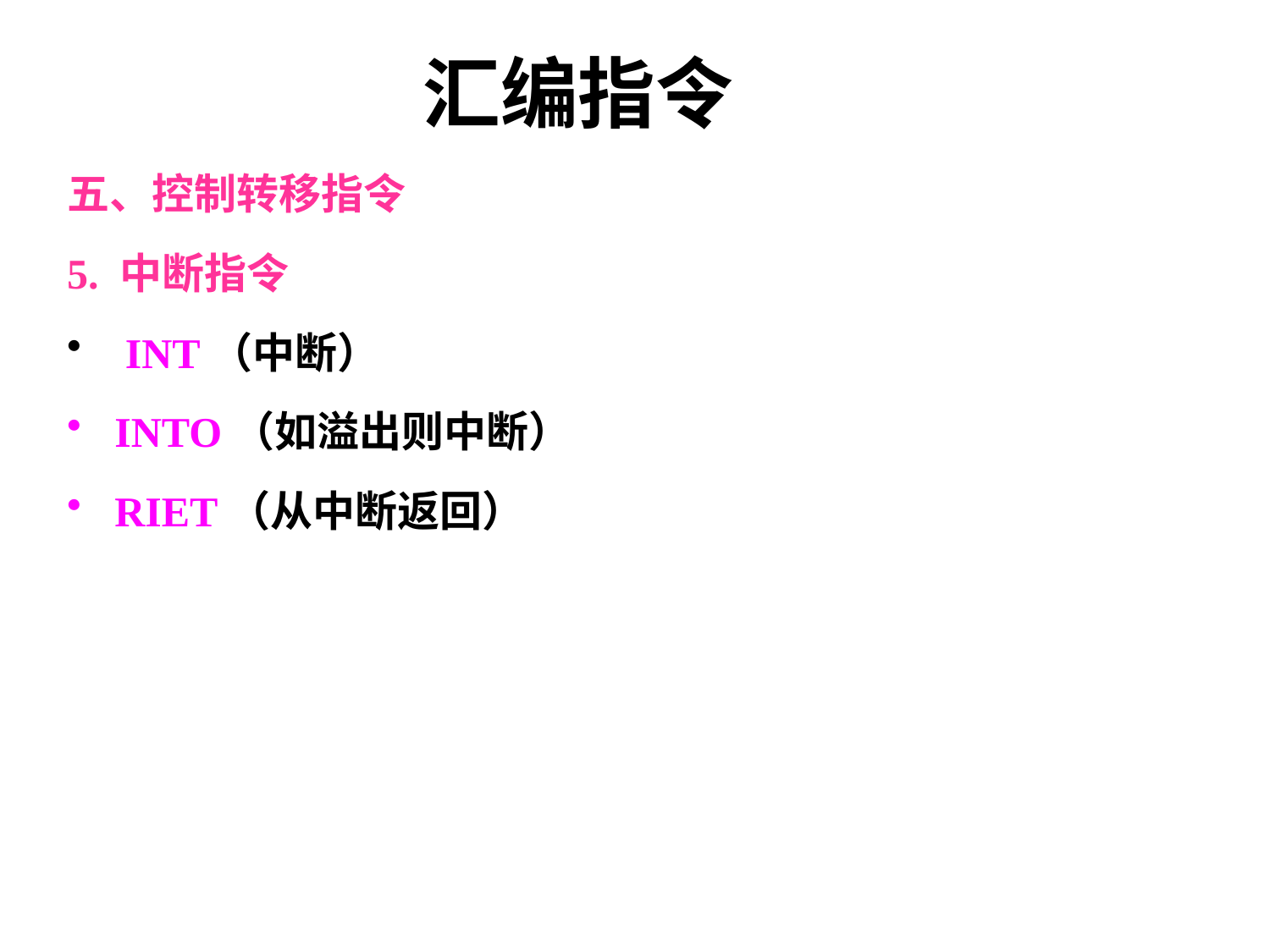

# 汇编指令
五、控制转移指令
5. 中断指令
 INT（中断）
INTO（如溢出则中断）
RIET（从中断返回）